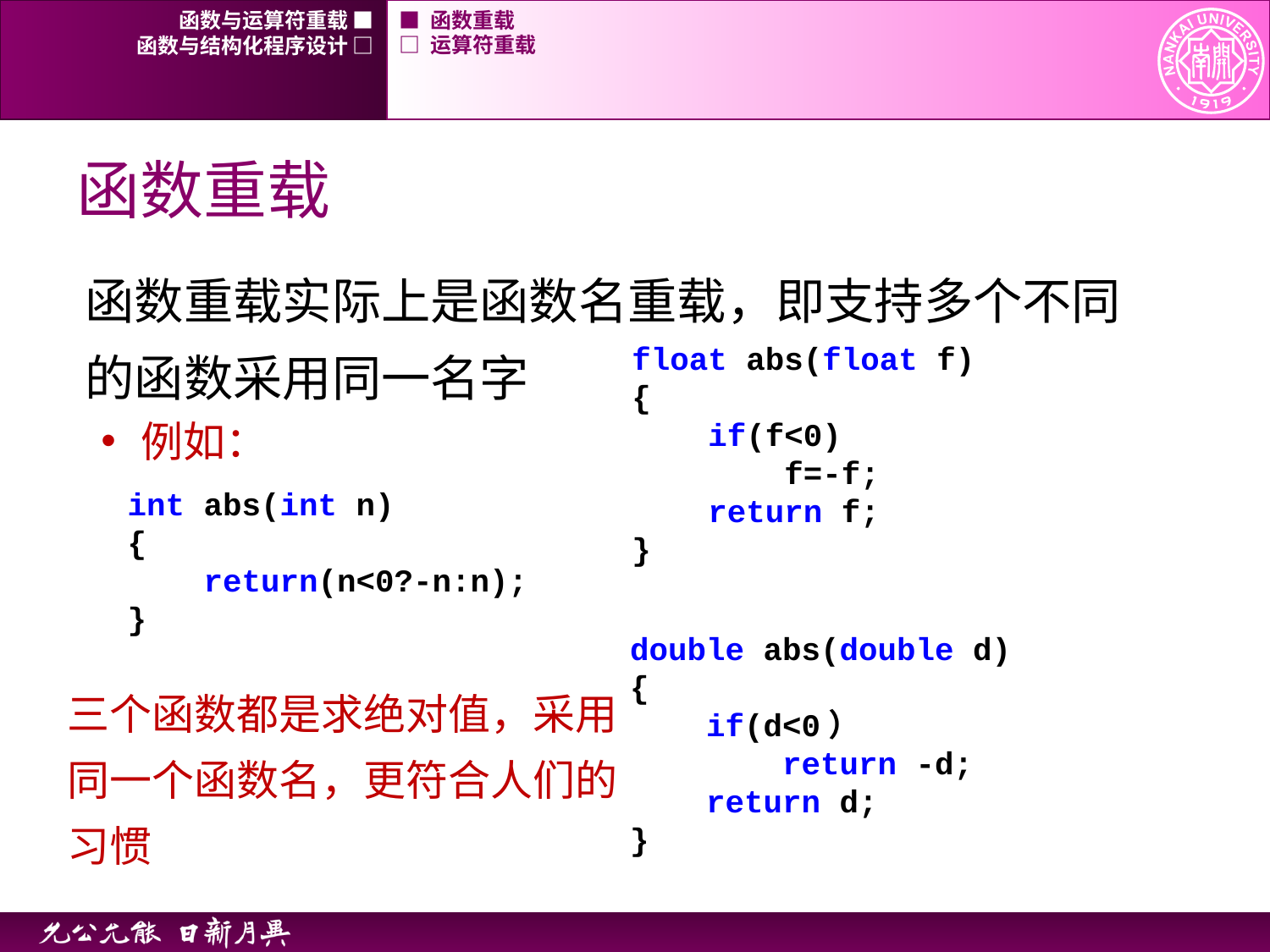

函数与运算符重载 ■
■ 函数重载
函数与结构化程序设计 □
□ 运算符重载

# 函数重载
函数重载实际上是函数名重载，即支持多个不同的函数采用同一名字
例如：

float abs(float f)
{
    if(f<0)
        f=-f;
    return f;
}
int abs(int n)
{
    return(n<0?-n:n);
}
double abs(double d)
{
    if(d<0）
        return -d;
    return d;
}
三个函数都是求绝对值，采用同一个函数名，更符合人们的习惯